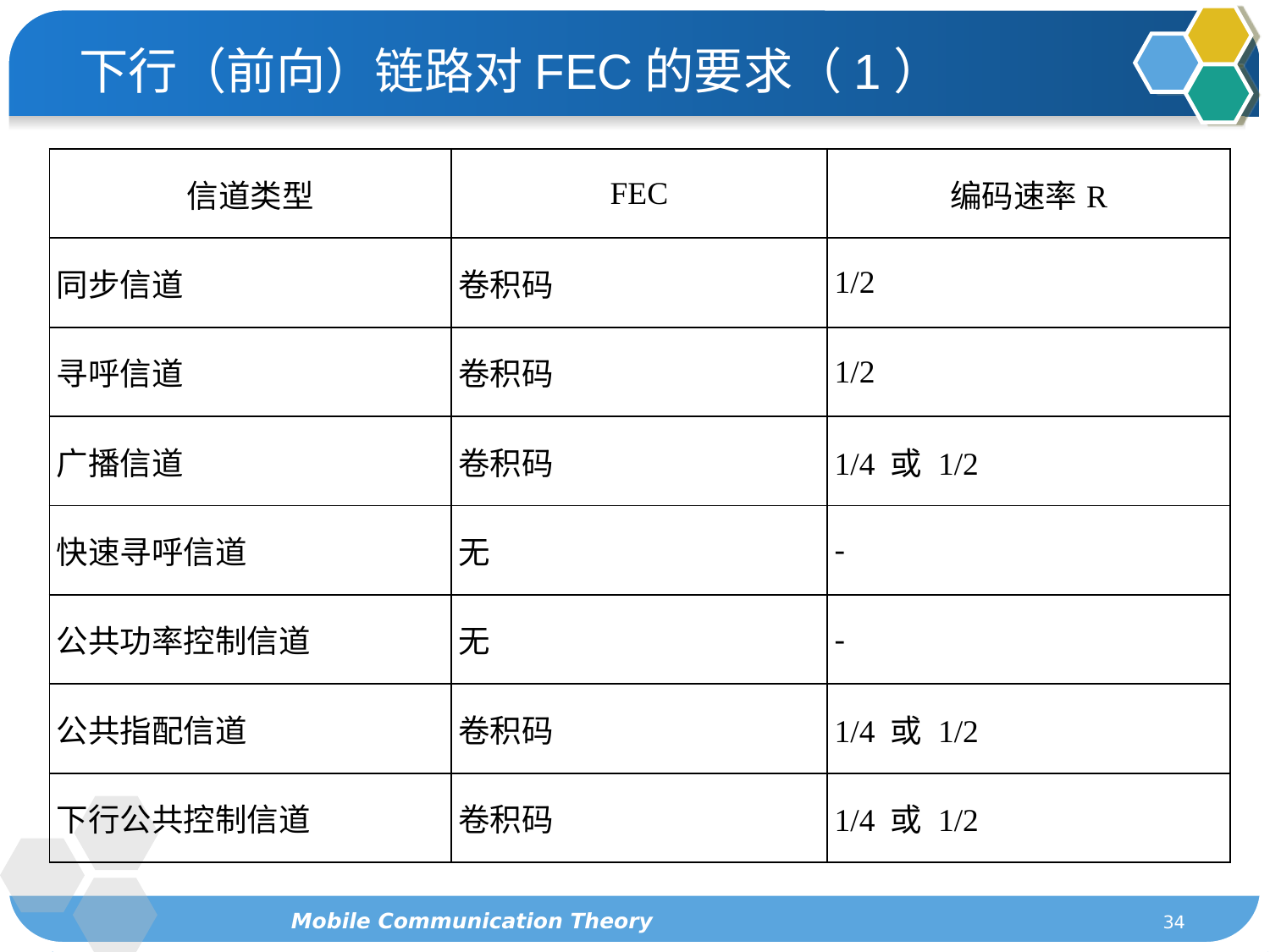

下行（前向）链路对FEC的要求（1）
| 信道类型 | FEC | 编码速率R |
| --- | --- | --- |
| 同步信道 | 卷积码 | 1/2 |
| 寻呼信道 | 卷积码 | 1/2 |
| 广播信道 | 卷积码 | 1/4 或 1/2 |
| 快速寻呼信道 | 无 | - |
| 公共功率控制信道 | 无 | - |
| 公共指配信道 | 卷积码 | 1/4 或 1/2 |
| 下行公共控制信道 | 卷积码 | 1/4 或 1/2 |
Mobile Communication Theory